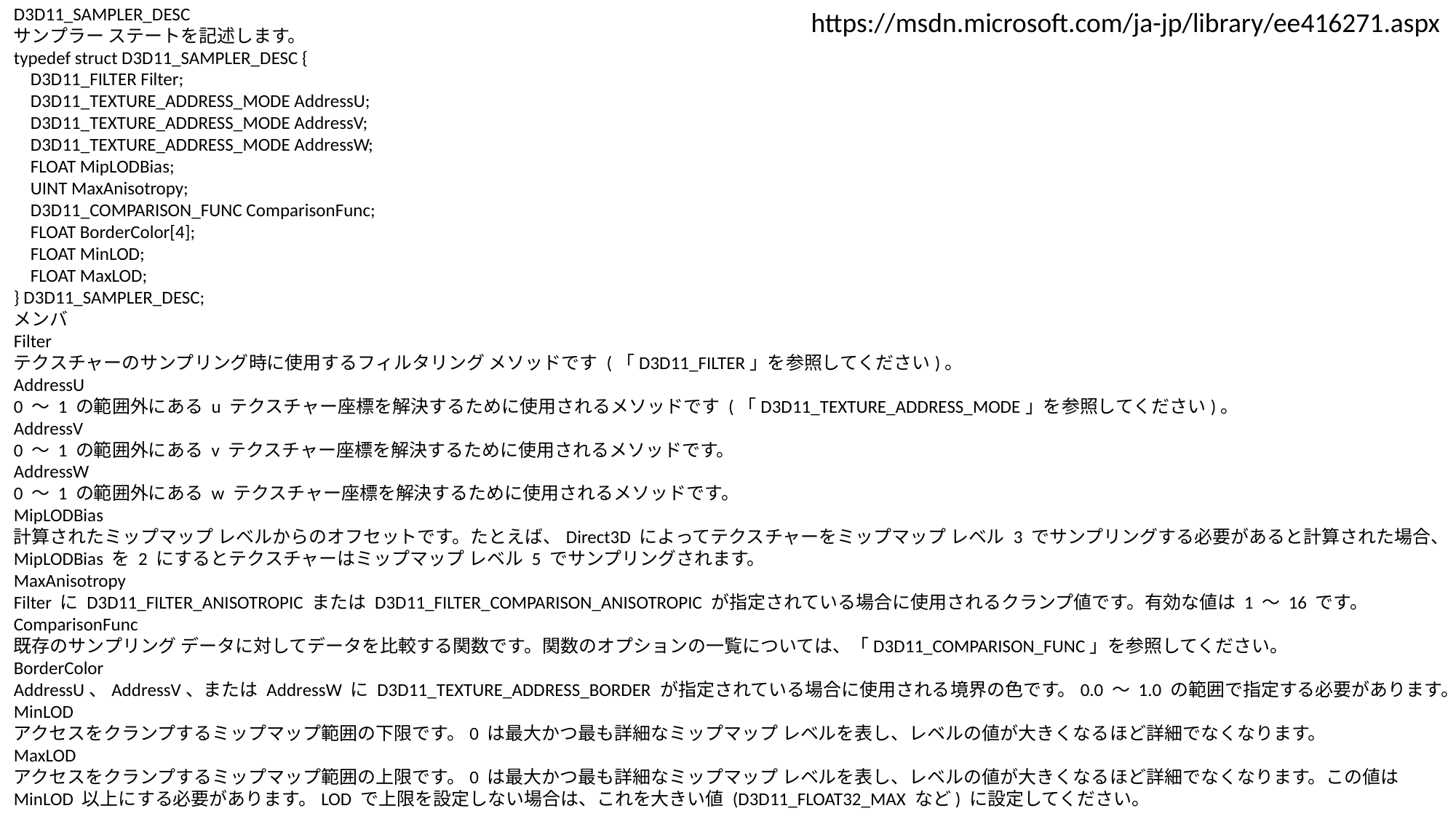

https://msdn.microsoft.com/ja-jp/library/ee416271.aspx
D3D11_SAMPLER_DESC
サンプラー ステートを記述します。
typedef struct D3D11_SAMPLER_DESC {
    D3D11_FILTER Filter;
    D3D11_TEXTURE_ADDRESS_MODE AddressU;
    D3D11_TEXTURE_ADDRESS_MODE AddressV;
    D3D11_TEXTURE_ADDRESS_MODE AddressW;
    FLOAT MipLODBias;
    UINT MaxAnisotropy;
    D3D11_COMPARISON_FUNC ComparisonFunc;
    FLOAT BorderColor[4];
    FLOAT MinLOD;
    FLOAT MaxLOD;
} D3D11_SAMPLER_DESC;
メンバ
Filter
テクスチャーのサンプリング時に使用するフィルタリング メソッドです (「D3D11_FILTER」を参照してください)。
AddressU
0 ～ 1 の範囲外にある u テクスチャー座標を解決するために使用されるメソッドです (「D3D11_TEXTURE_ADDRESS_MODE」を参照してください)。
AddressV
0 ～ 1 の範囲外にある v テクスチャー座標を解決するために使用されるメソッドです。
AddressW
0 ～ 1 の範囲外にある w テクスチャー座標を解決するために使用されるメソッドです。
MipLODBias
計算されたミップマップ レベルからのオフセットです。たとえば、Direct3D によってテクスチャーをミップマップ レベル 3 でサンプリングする必要があると計算された場合、MipLODBias を 2 にするとテクスチャーはミップマップ レベル 5 でサンプリングされます。
MaxAnisotropy
Filter に D3D11_FILTER_ANISOTROPIC または D3D11_FILTER_COMPARISON_ANISOTROPIC が指定されている場合に使用されるクランプ値です。有効な値は 1 ～ 16 です。
ComparisonFunc
既存のサンプリング データに対してデータを比較する関数です。関数のオプションの一覧については、「D3D11_COMPARISON_FUNC」を参照してください。
BorderColor
AddressU、AddressV、または AddressW に D3D11_TEXTURE_ADDRESS_BORDER が指定されている場合に使用される境界の色です。0.0 ～ 1.0 の範囲で指定する必要があります。
MinLOD
アクセスをクランプするミップマップ範囲の下限です。0 は最大かつ最も詳細なミップマップ レベルを表し、レベルの値が大きくなるほど詳細でなくなります。
MaxLOD
アクセスをクランプするミップマップ範囲の上限です。0 は最大かつ最も詳細なミップマップ レベルを表し、レベルの値が大きくなるほど詳細でなくなります。この値は MinLOD 以上にする必要があります。LOD で上限を設定しない場合は、これを大きい値 (D3D11_FLOAT32_MAX など) に設定してください。